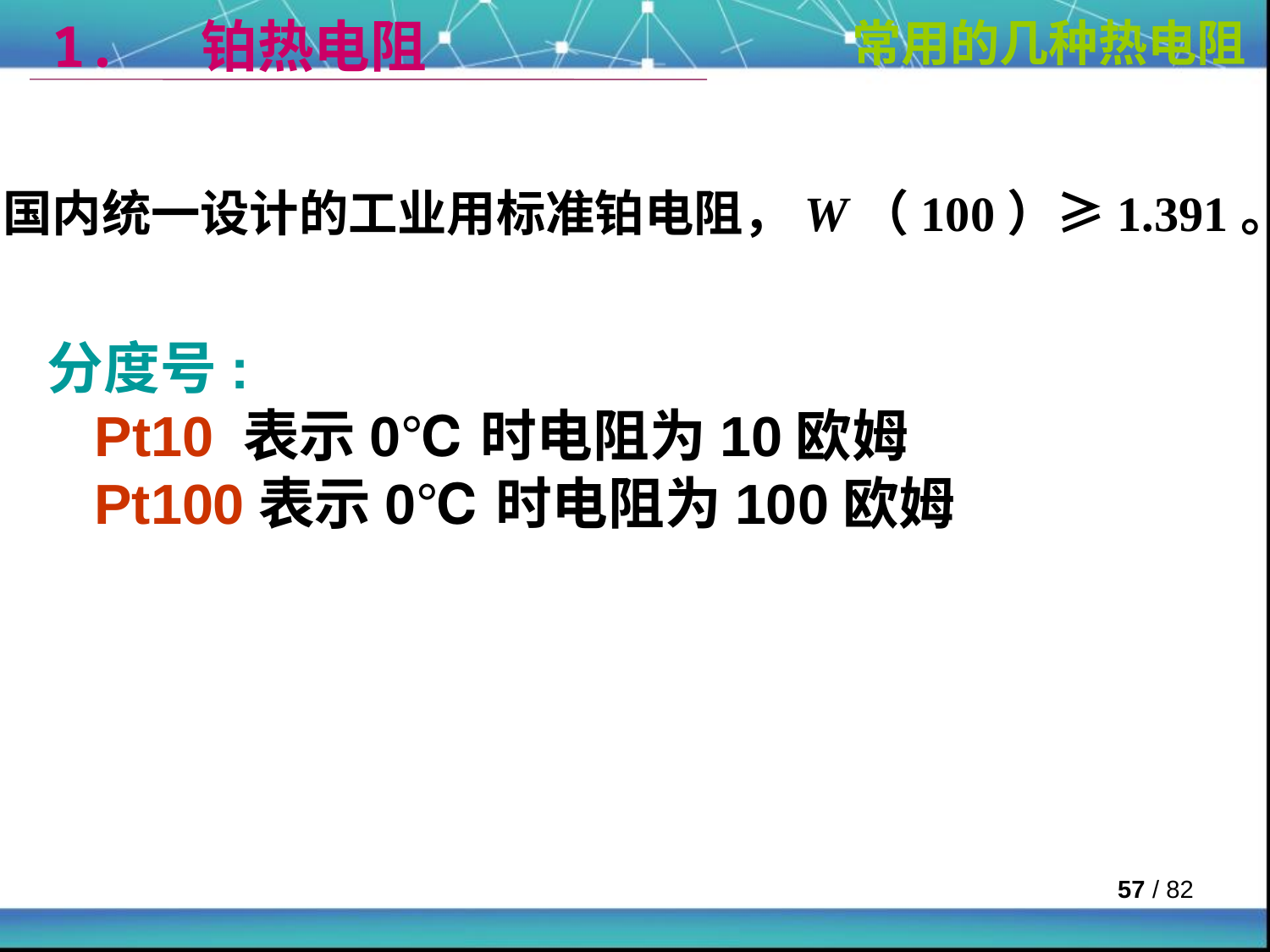

1.  铂热电阻
常用的几种热电阻

国内统一设计的工业用标准铂电阻，W（100）≥1.391。
分度号:
    Pt10 表示0℃时电阻为10欧姆
   Pt100表示0℃时电阻为100欧姆
57 / 82